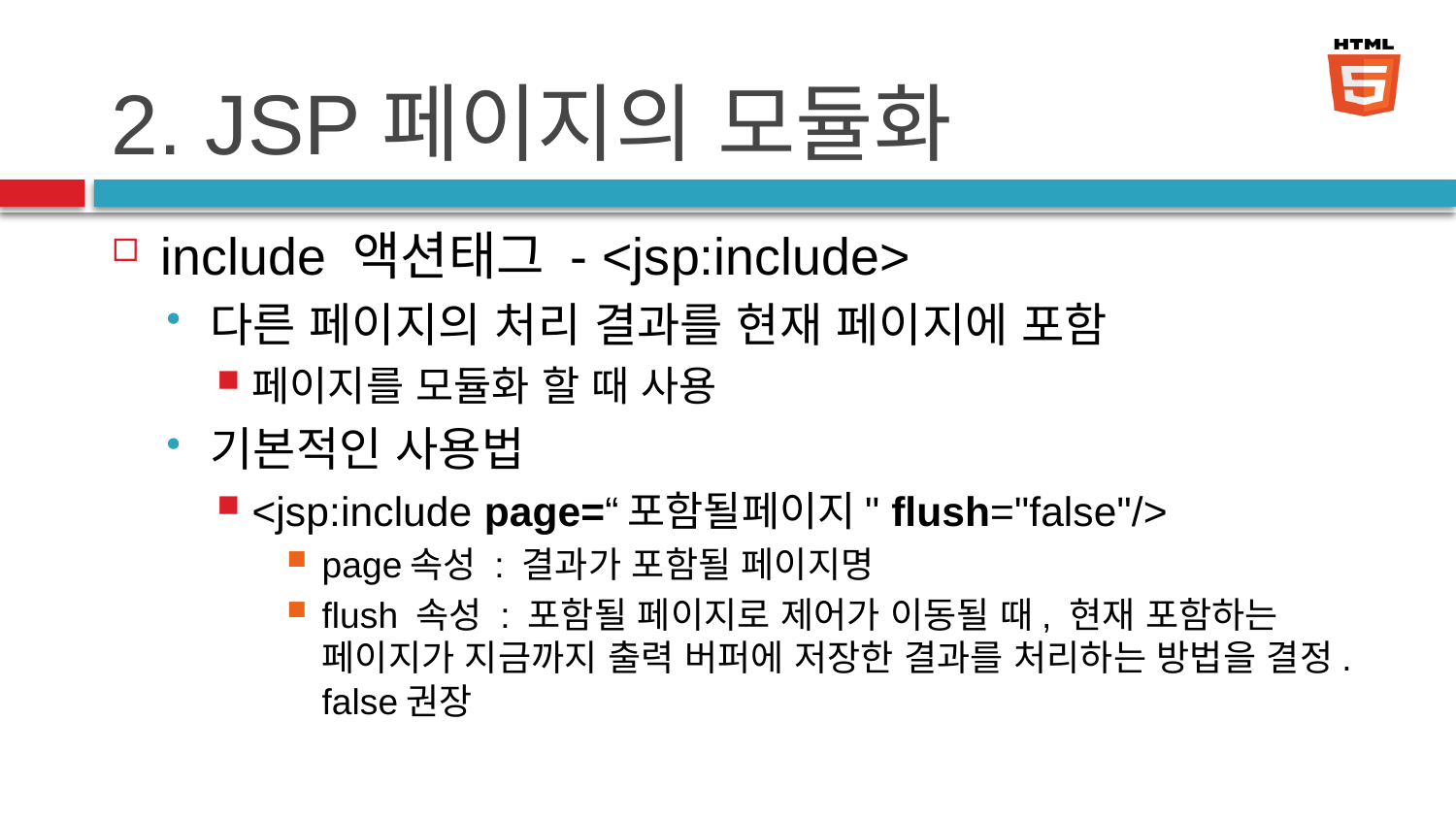

# 2. JSP페이지의 모듈화
include 액션태그 - <jsp:include>
다른 페이지의 처리 결과를 현재 페이지에 포함
페이지를 모듈화 할 때 사용
기본적인 사용법
<jsp:include page=“포함될페이지" flush="false"/>
page속성 : 결과가 포함될 페이지명
flush 속성 : 포함될 페이지로 제어가 이동될 때, 현재 포함하는 페이지가 지금까지 출력 버퍼에 저장한 결과를 처리하는 방법을 결정. false권장